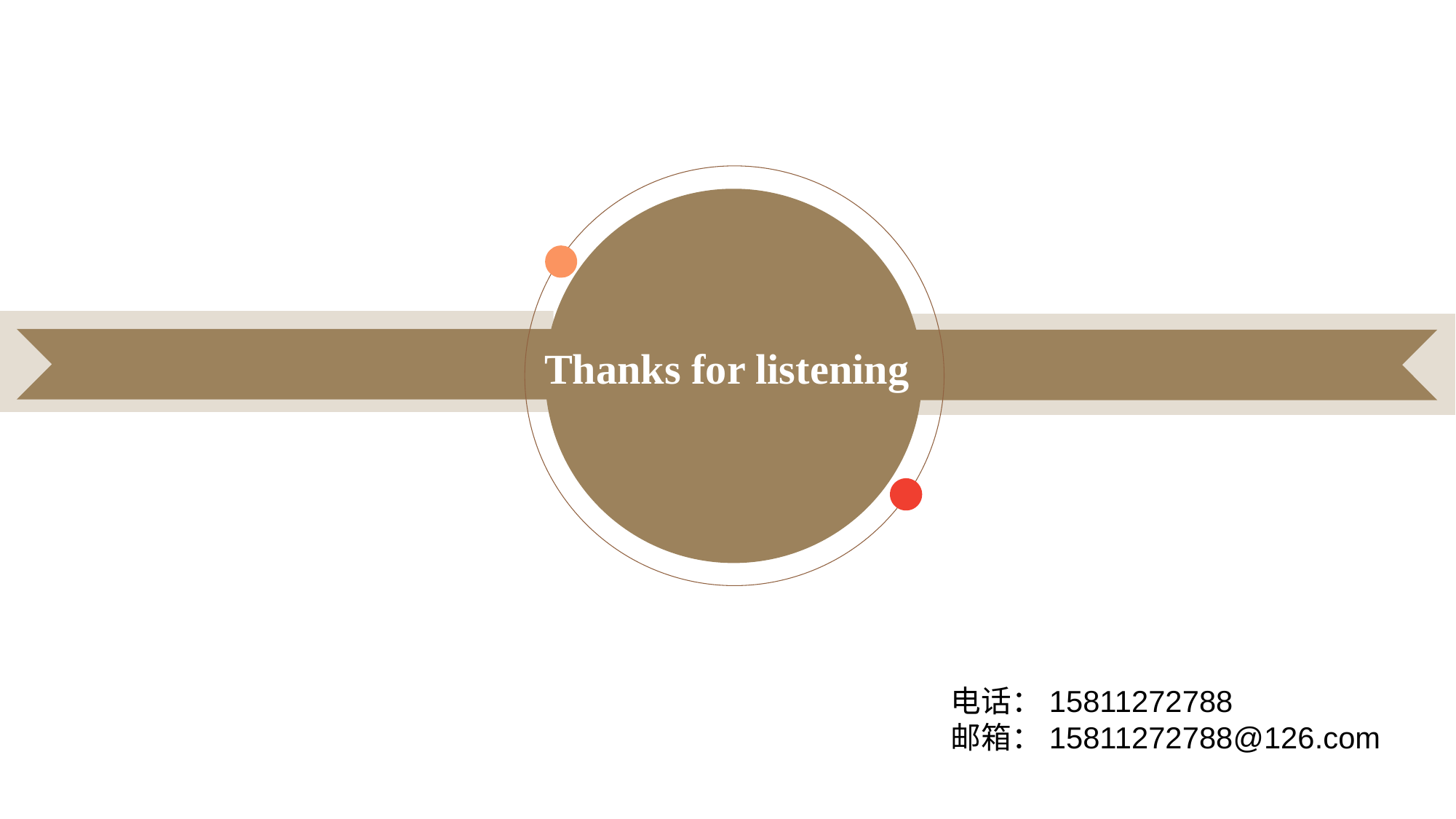

感谢聆听

Thanks for listening
盈科律师事务所

电话：15811272788
邮箱：15811272788@126.com